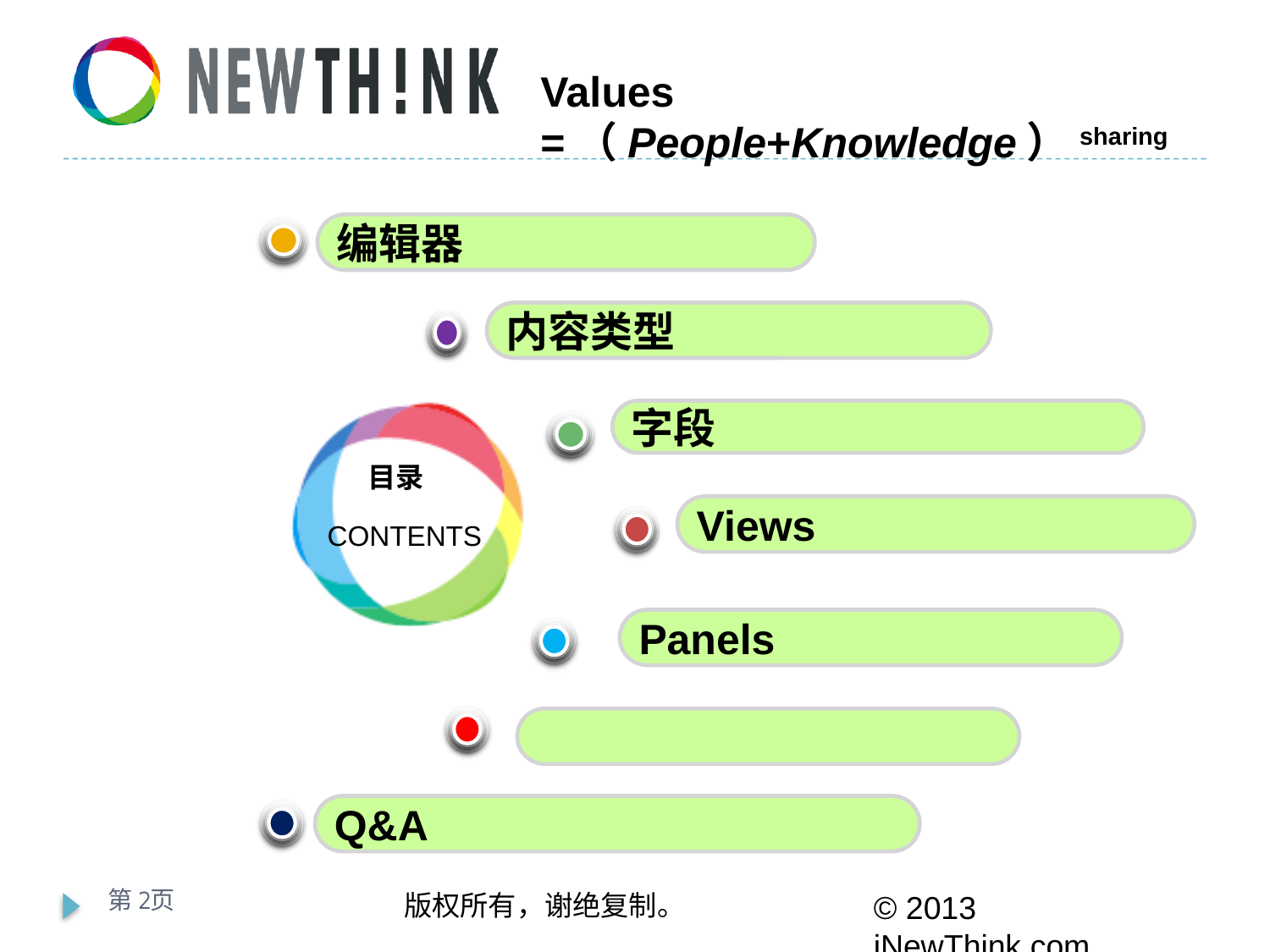

编辑器

内容类型

字段

Views

Panels

Q&A

第2页